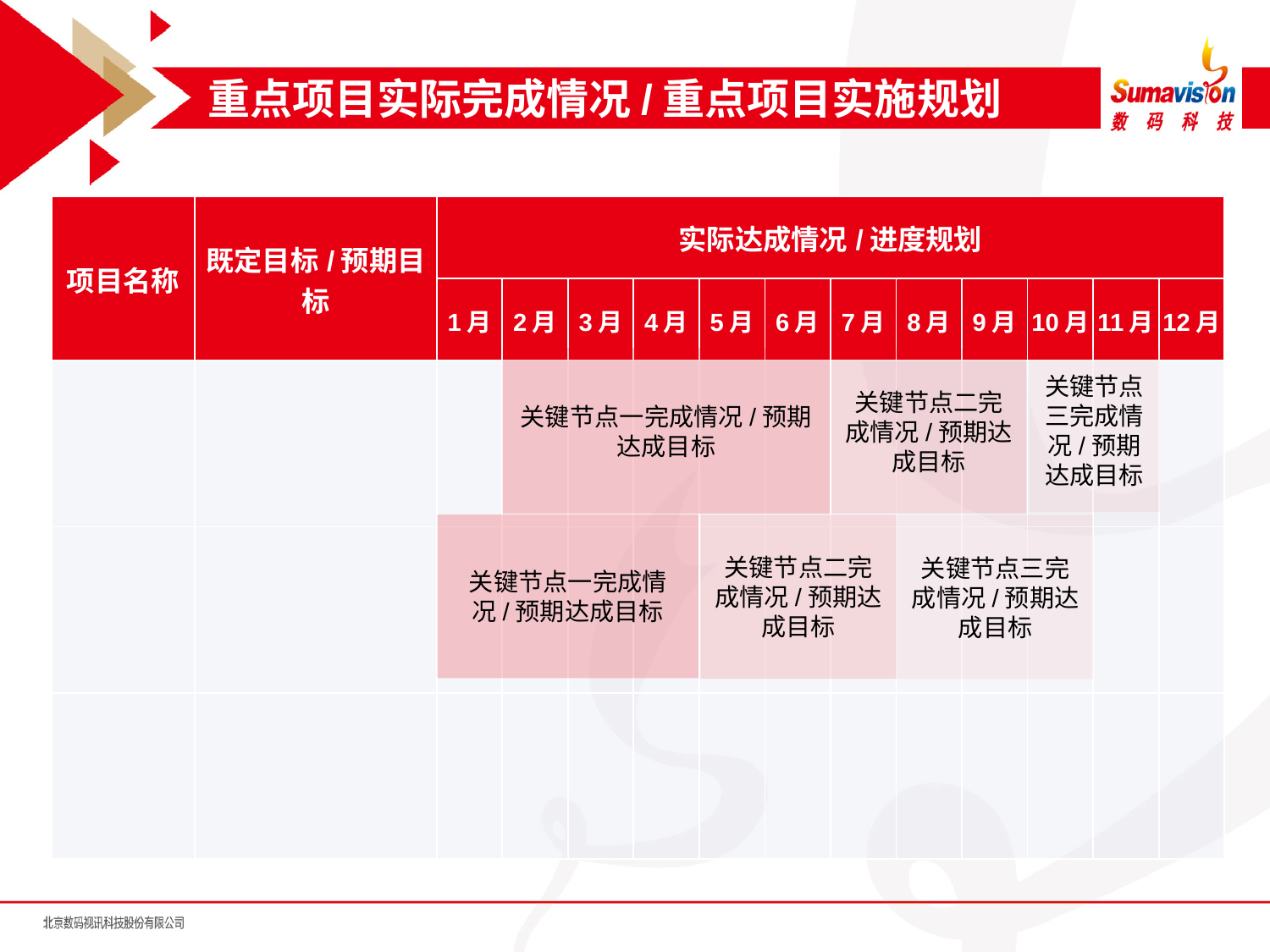

重点项目实际完成情况/重点项目实施规划
| 项目名称 | 既定目标/预期目标 | 实际达成情况/进度规划 |  |  |  |  |  |  |  |  |  |  |  |
| --- | --- | --- | --- | --- | --- | --- | --- | --- | --- | --- | --- | --- | --- |
|  |  | 1月 | 2月 | 3月 | 4月 | 5月 | 6月 | 7月 | 8月 | 9月 | 10月 | 11月 | 12月 |
|  |  |  |  |  |  |  |  |  |  |  |  |  |  |
|  |  |  |  |  |  |  |  |  |  |  |  |  |  |
|  |  |  |  |  |  |  |  |  |  |  |  |  |  |
关键节点一完成情况/预期达成目标
关键节点二完成情况/预期达成目标
关键节点三完成情况/预期达成目标
关键节点一完成情况/预期达成目标
关键节点三完成情况/预期达成目标
关键节点二完成情况/预期达成目标